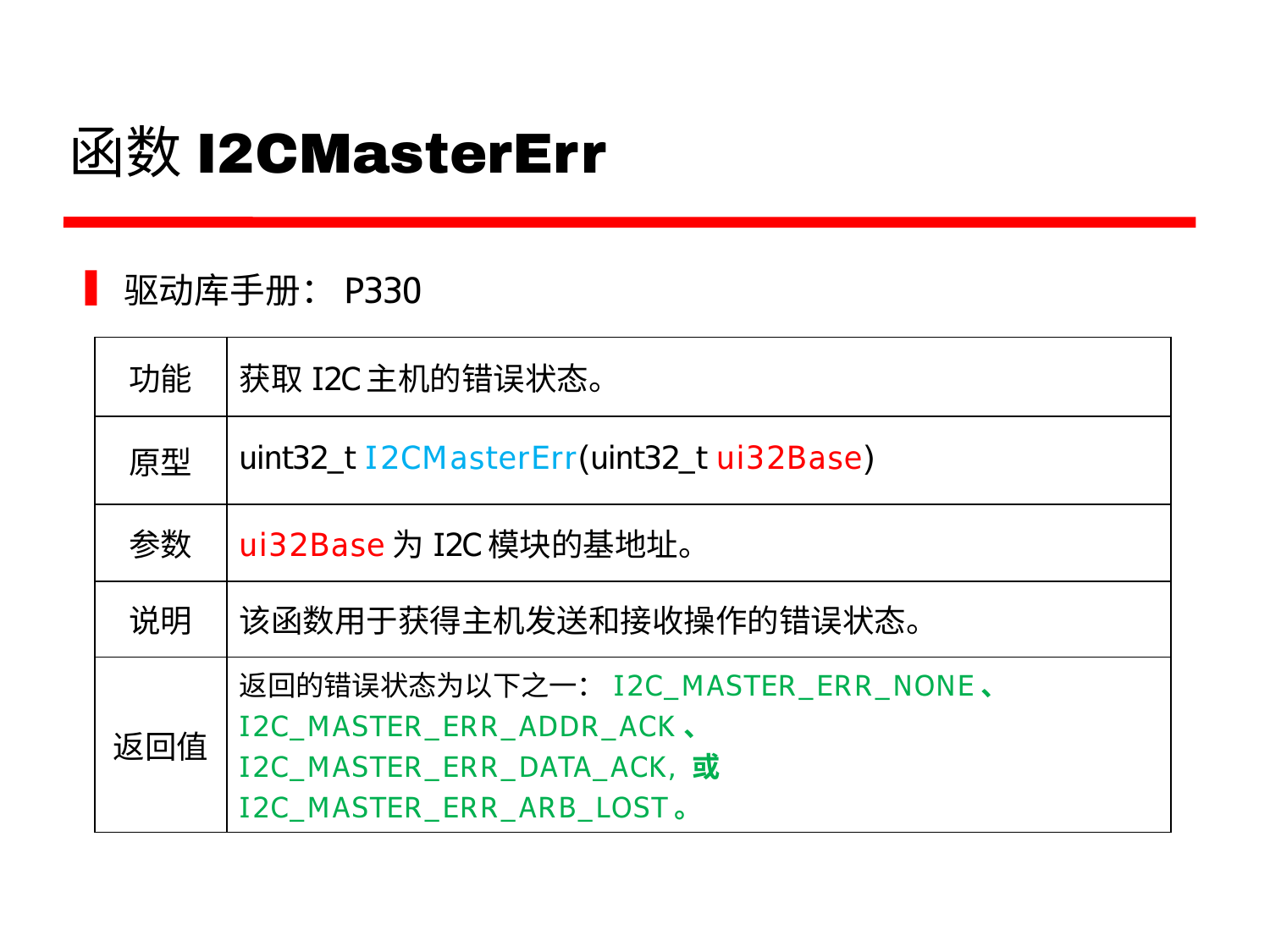

# 函数I2CMasterErr
驱动库手册：P330
| 功能 | 获取I2C主机的错误状态。 |
| --- | --- |
| 原型 | uint32\_t I2CMasterErr(uint32\_t ui32Base) |
| 参数 | ui32Base为I2C模块的基地址。 |
| 说明 | 该函数用于获得主机发送和接收操作的错误状态。 |
| 返回值 | 返回的错误状态为以下之一：I2C\_MASTER\_ERR\_NONE、 I2C\_MASTER\_ERR\_ADDR\_ACK、 I2C\_MASTER\_ERR\_DATA\_ACK, 或I2C\_MASTER\_ERR\_ARB\_LOST。 |